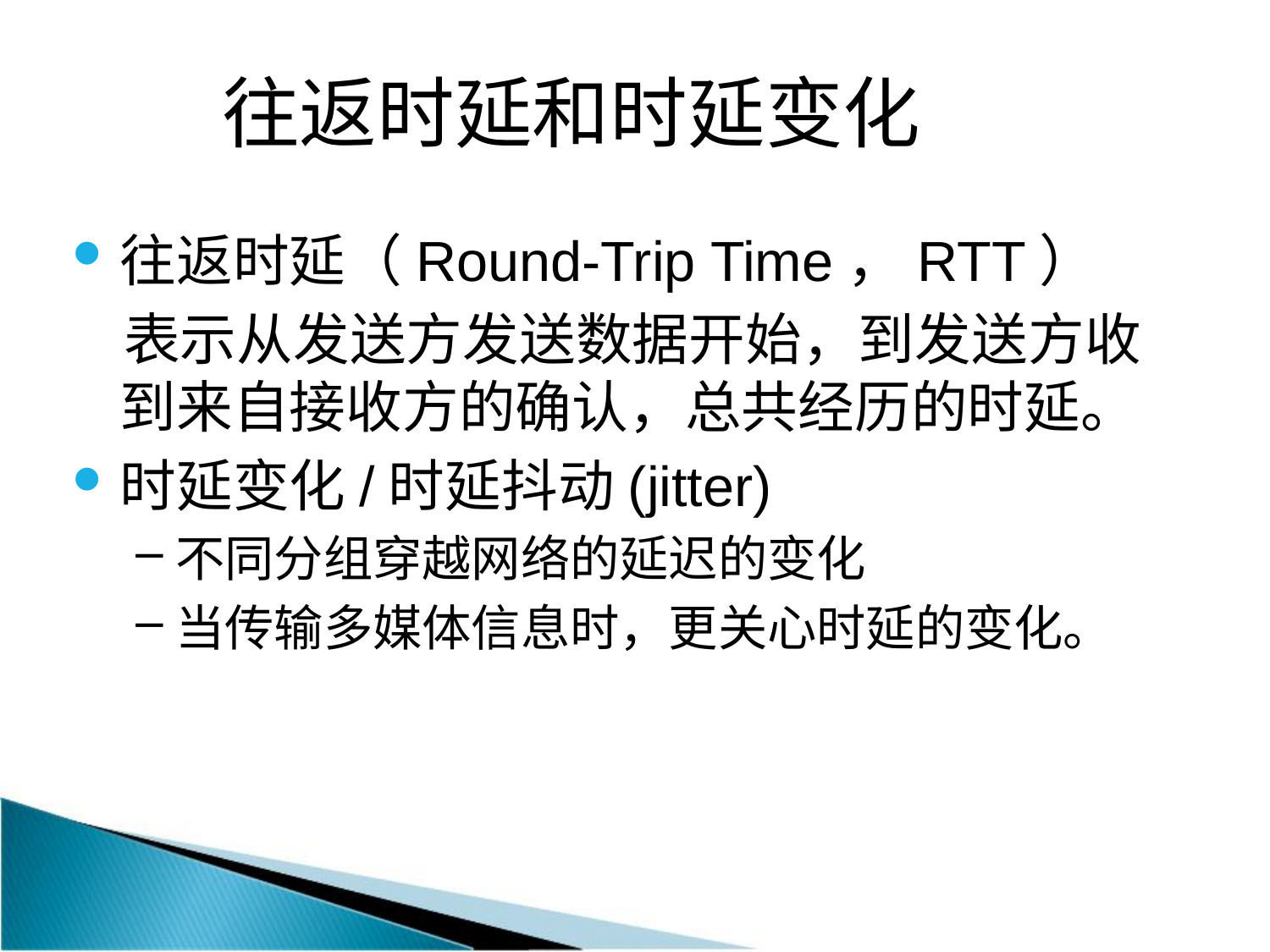

往返时延和时延变化
往返时延（Round-Trip Time，RTT）
   表示从发送方发送数据开始，到发送方收到来自接收方的确认，总共经历的时延。
时延变化/时延抖动(jitter)
不同分组穿越网络的延迟的变化
当传输多媒体信息时，更关心时延的变化。